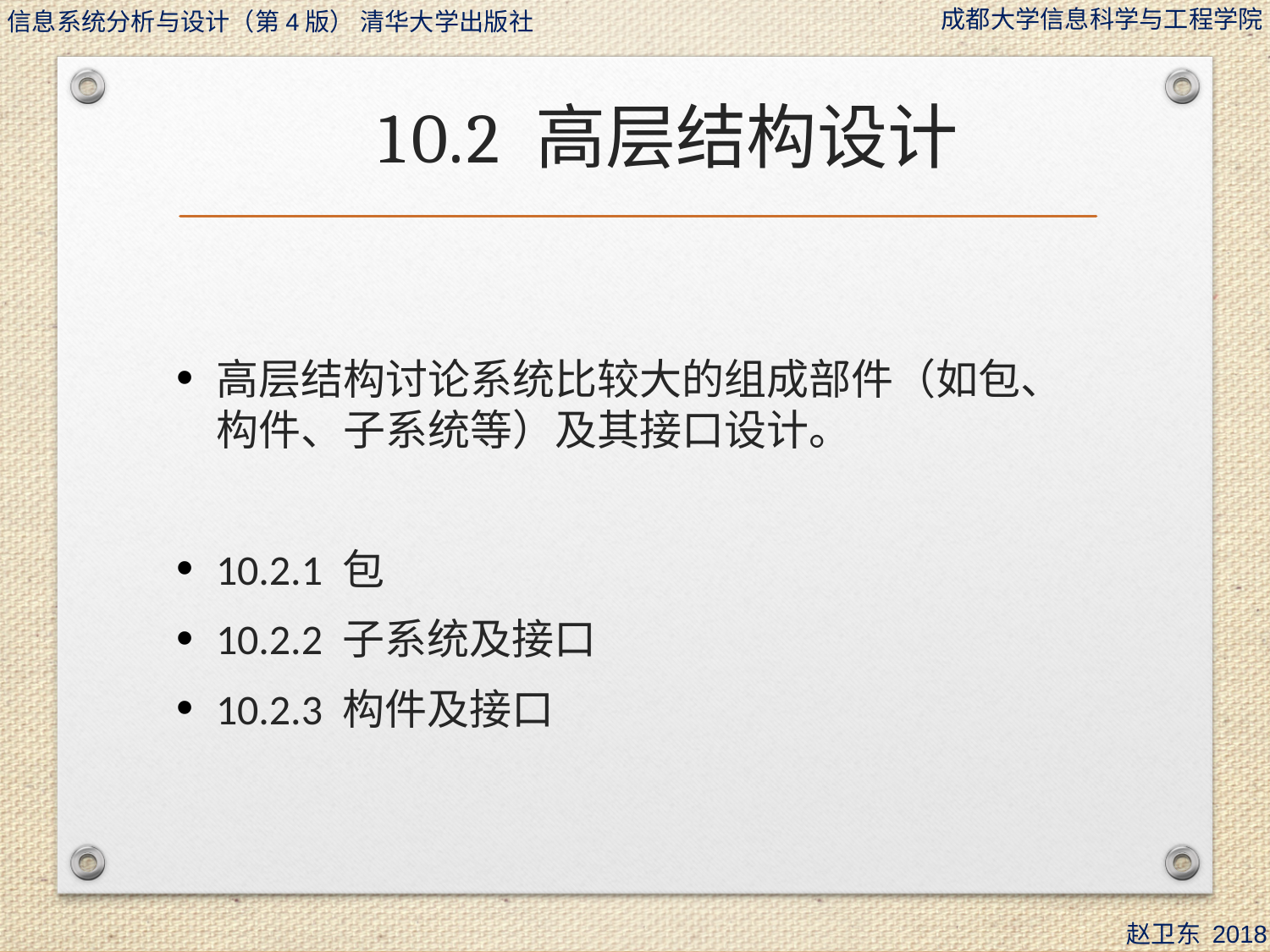

# 10.2 高层结构设计
高层结构讨论系统比较大的组成部件（如包、构件、子系统等）及其接口设计。

10.2.1 包
10.2.2 子系统及接口
10.2.3 构件及接口